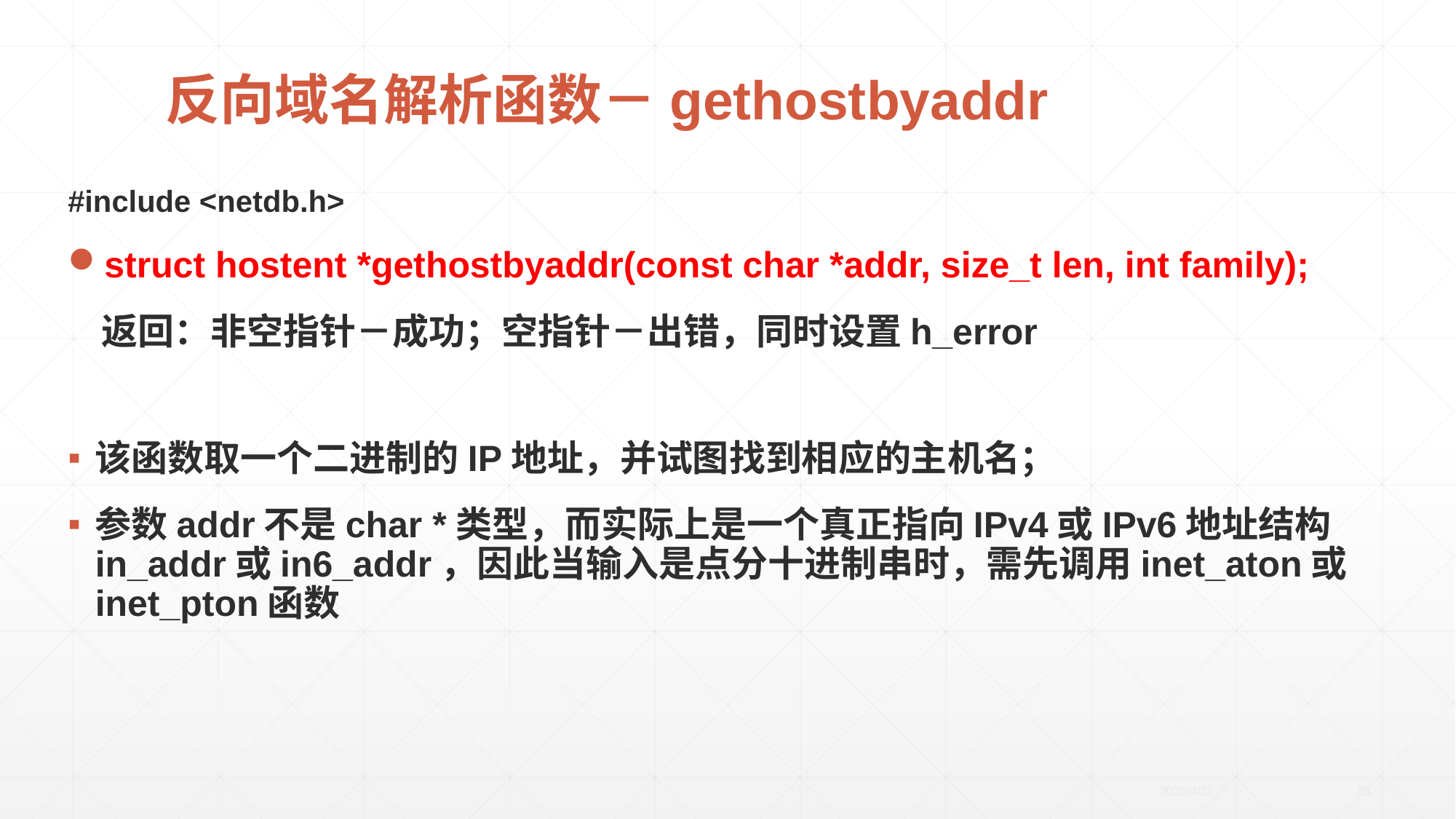

# 反向域名解析函数－gethostbyaddr
#include <netdb.h>
struct hostent *gethostbyaddr(const char *addr, size_t len, int family);
   返回：非空指针－成功；空指针－出错，同时设置h_error

该函数取一个二进制的IP地址，并试图找到相应的主机名；
参数addr不是char *类型，而实际上是一个真正指向IPv4或IPv6地址结构in_addr或in6_addr，因此当输入是点分十进制串时，需先调用inet_aton或inet_pton函数
2020/4/21
81